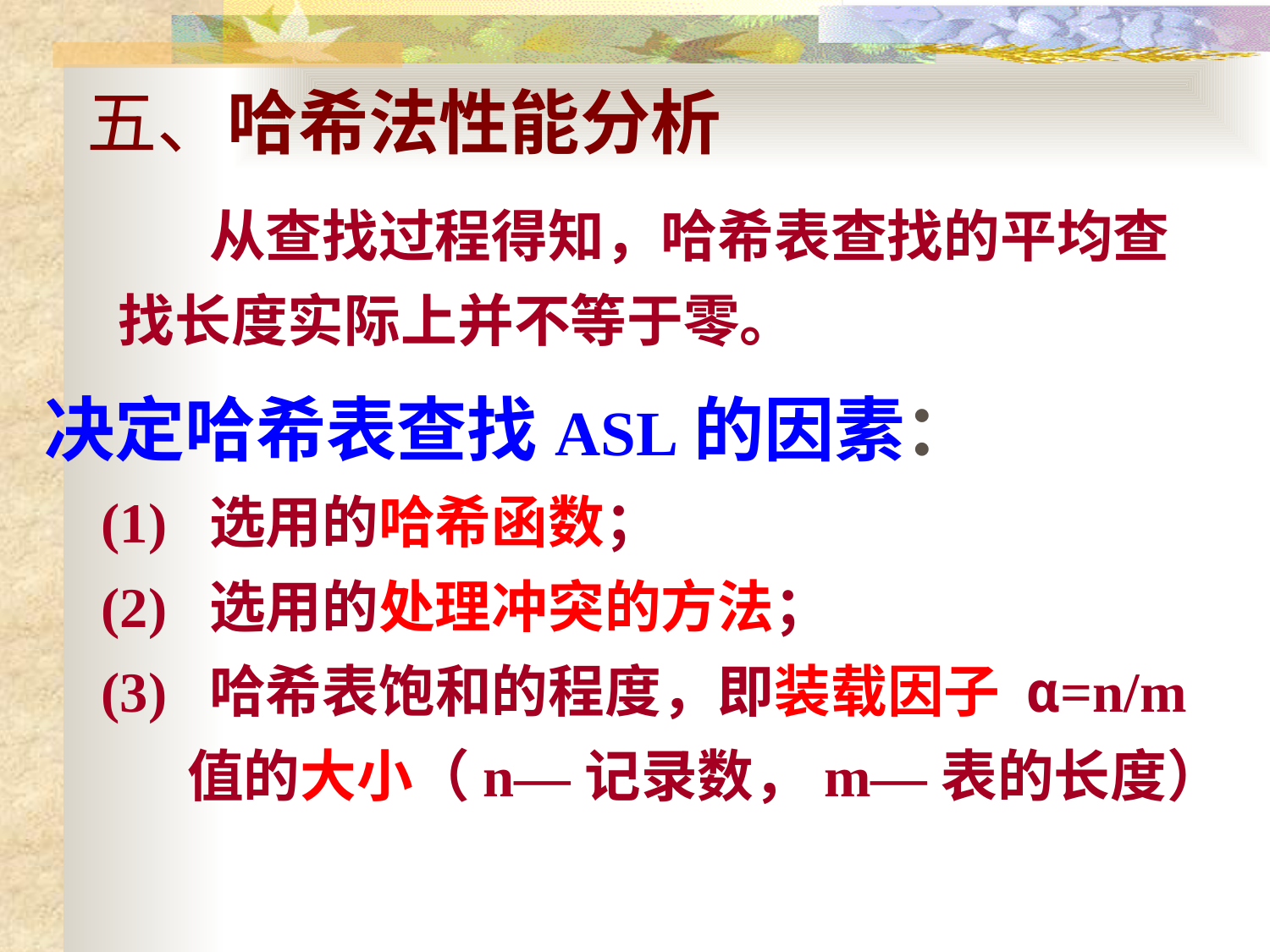

五、哈希法性能分析
      从查找过程得知，哈希表查找的平均查找长度实际上并不等于零。
决定哈希表查找ASL的因素：
    (1)  选用的哈希函数；
    (2)  选用的处理冲突的方法；
    (3)  哈希表饱和的程度，即装载因子 α=n/m
          值的大小（n—记录数，m—表的长度）